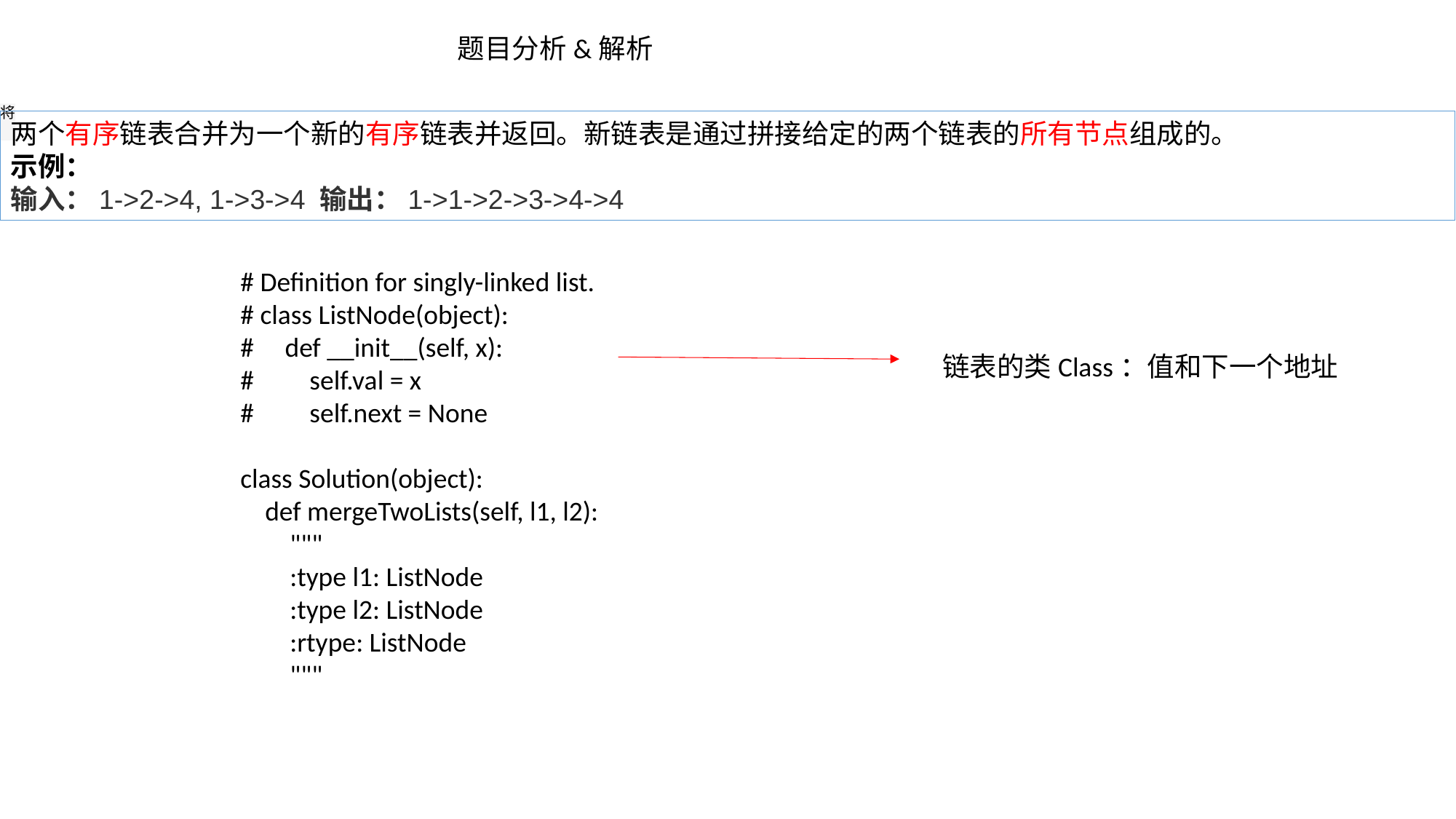

题目分析&解析
将
两个有序链表合并为一个新的有序链表并返回。新链表是通过拼接给定的两个链表的所有节点组成的。
示例：
输入：1->2->4, 1->3->4 输出：1->1->2->3->4->4
# Definition for singly-linked list.
# class ListNode(object):
#     def __init__(self, x):
#         self.val = x
#         self.next = None

class Solution(object):
    def mergeTwoLists(self, l1, l2):
        """
        :type l1: ListNode
        :type l2: ListNode
        :rtype: ListNode
        """
链表的类Class：值和下一个地址